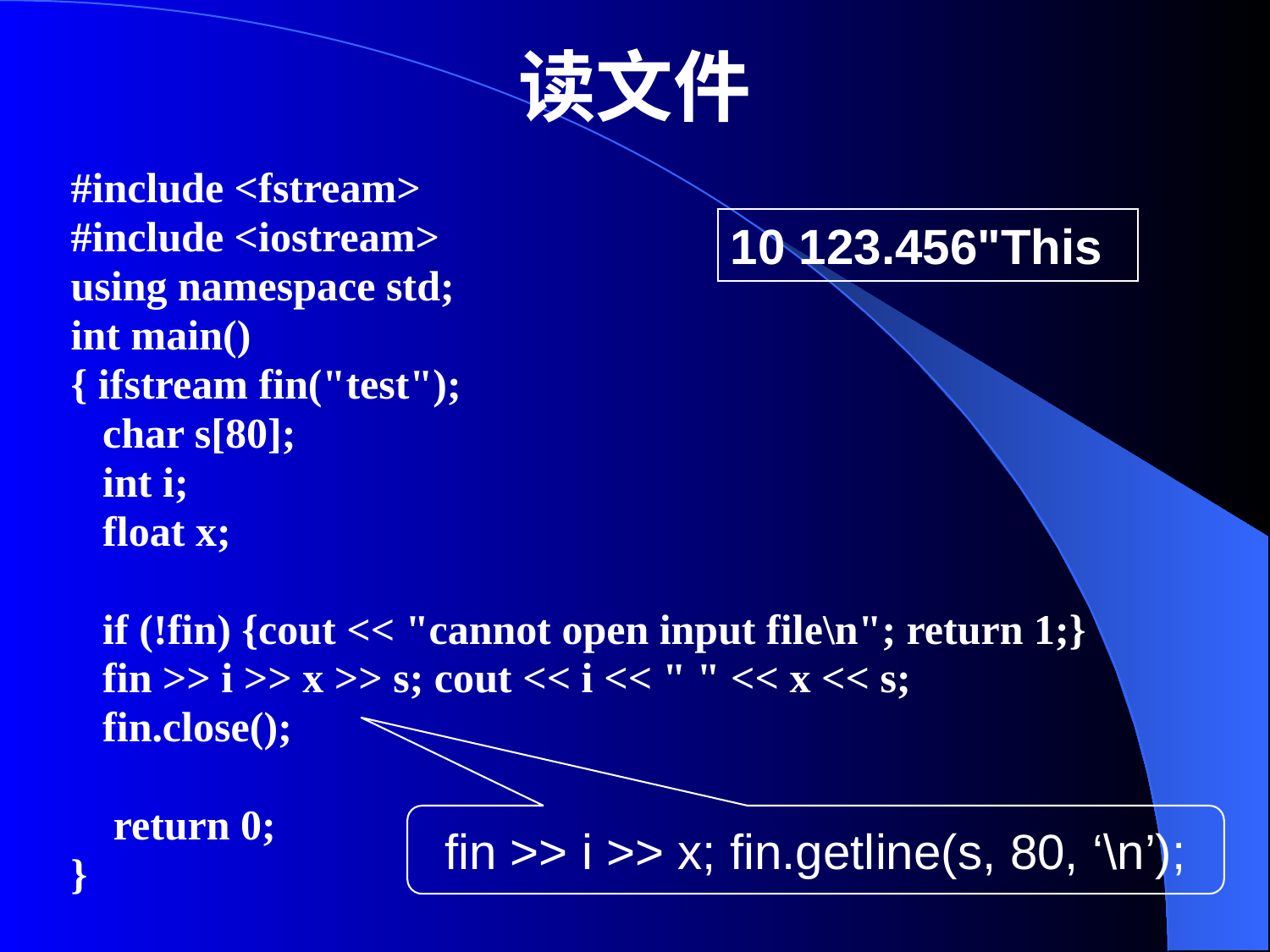

# 读文件
#include <fstream>
#include <iostream>
using namespace std;
int main()
{ ifstream fin("test");
   char s[80];
   int i;
   float x;

   if (!fin) {cout << "cannot open input file\n"; return 1;}
   fin >> i >> x >> s; cout << i << " " << x << s;
   fin.close();

    return 0;
}
10 123.456"This
fin >> i >> x; fin.getline(s, 80, ‘\n’);